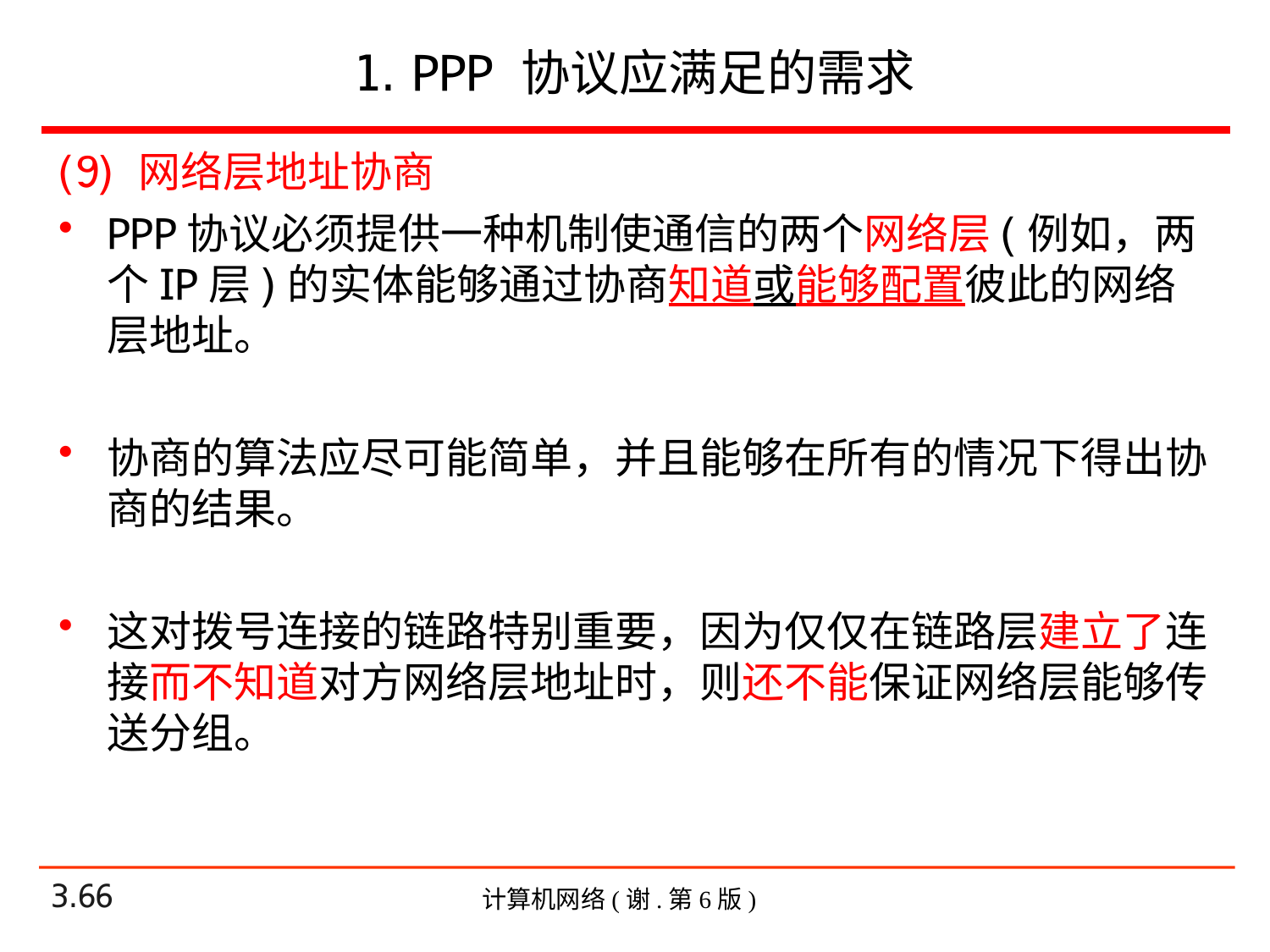

# 1. PPP 协议应满足的需求
(9) 网络层地址协商
PPP协议必须提供一种机制使通信的两个网络层(例如，两个IP层)的实体能够通过协商知道或能够配置彼此的网络层地址。

协商的算法应尽可能简单，并且能够在所有的情况下得出协商的结果。

这对拨号连接的链路特别重要，因为仅仅在链路层建立了连接而不知道对方网络层地址时，则还不能保证网络层能够传送分组。